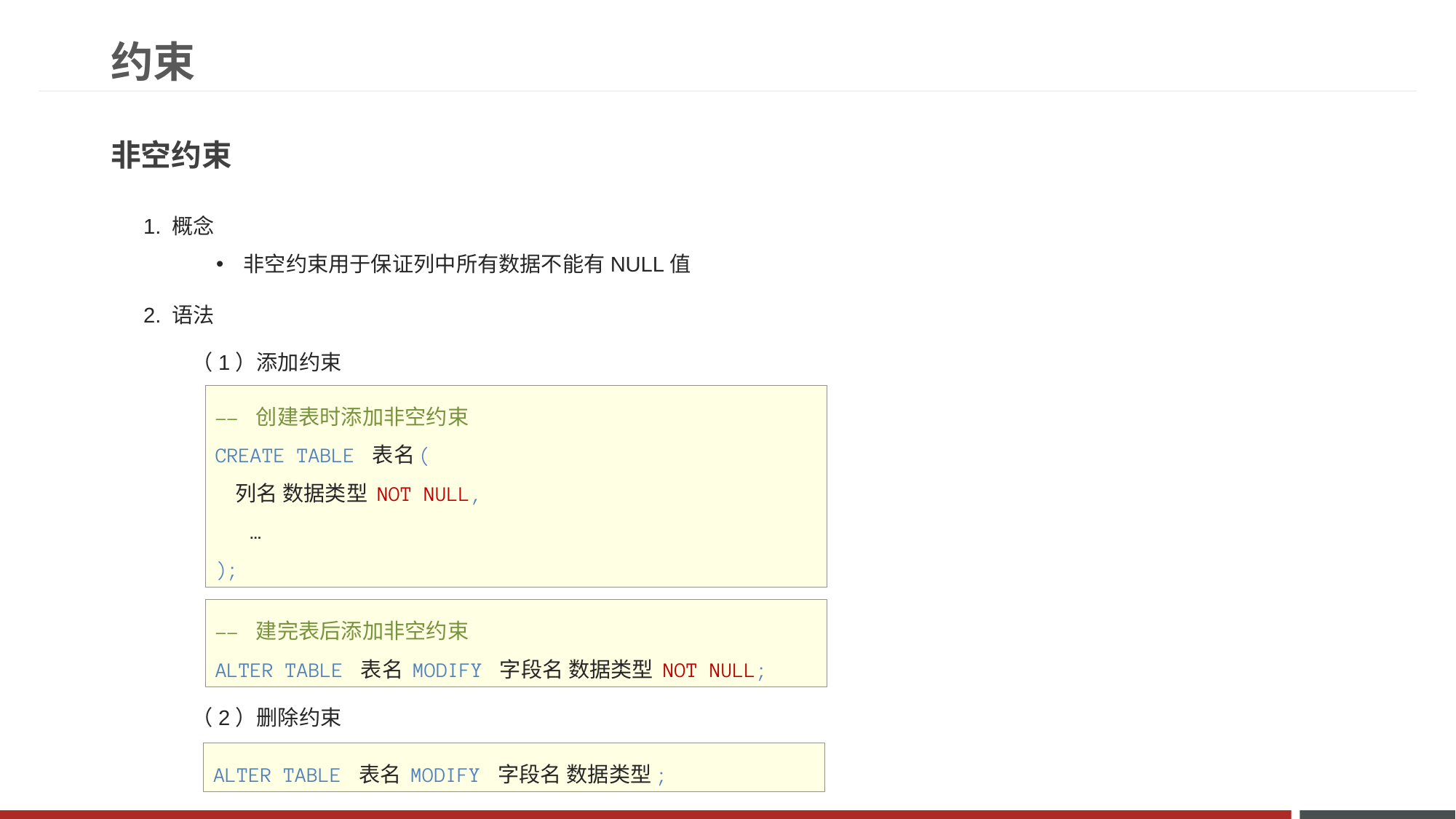

约束
非空约束
1. 概念
非空约束用于保证列中所有数据不能有NULL值
2. 语法
（1）添加约束
-- 创建表时添加非空约束
CREATE TABLE 表名(
   列名 数据类型 NOT NULL,
   …
);
-- 建完表后添加非空约束
ALTER TABLE 表名 MODIFY 字段名 数据类型 NOT NULL;
（2）删除约束
ALTER TABLE 表名 MODIFY 字段名 数据类型;